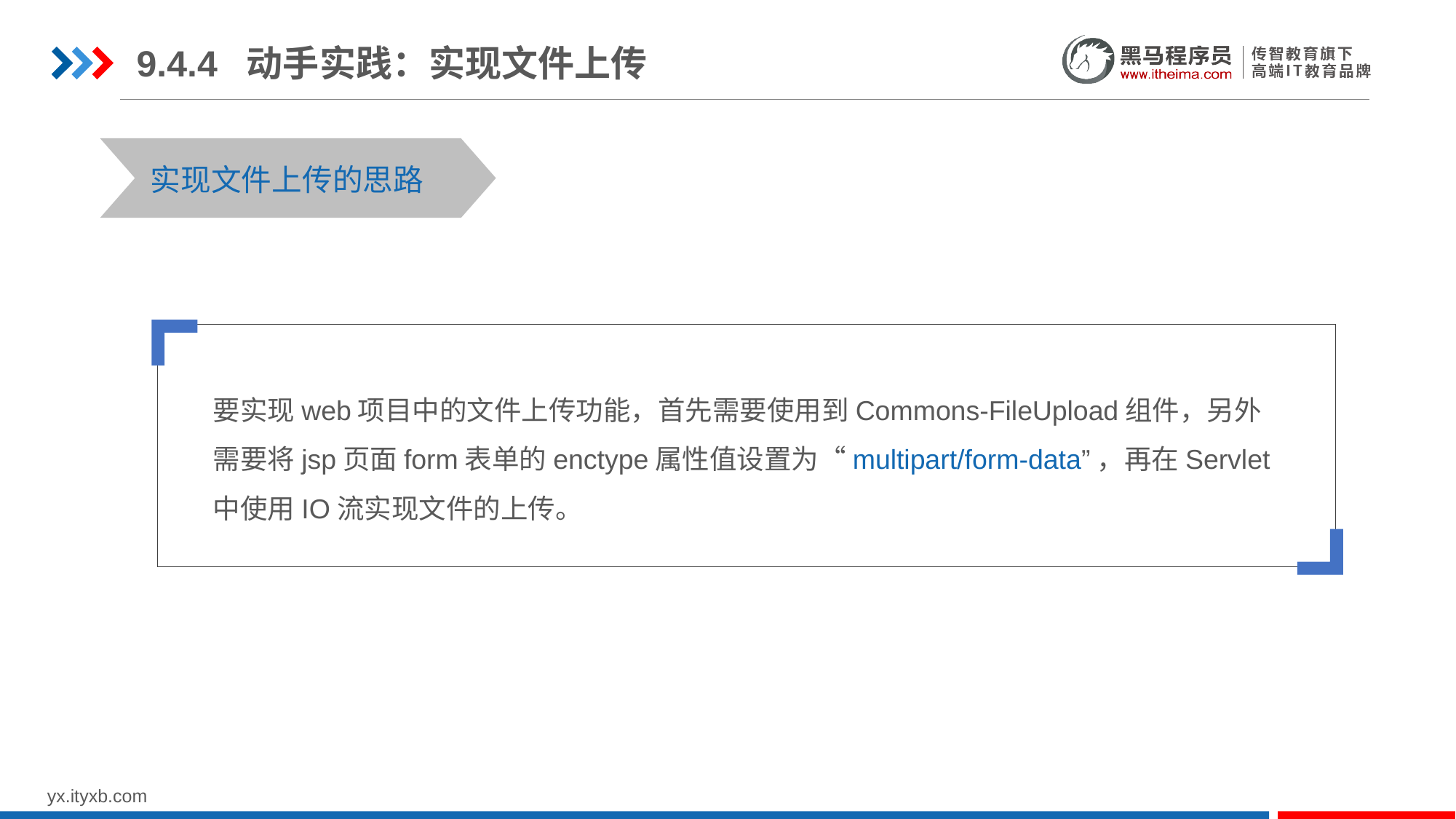

9.4.4  动手实践：实现文件上传

实现文件上传的思路

要实现web项目中的文件上传功能，首先需要使用到Commons-FileUpload组件，另外需要将jsp页面form表单的enctype属性值设置为“multipart/form-data”，再在Servlet中使用IO流实现文件的上传。